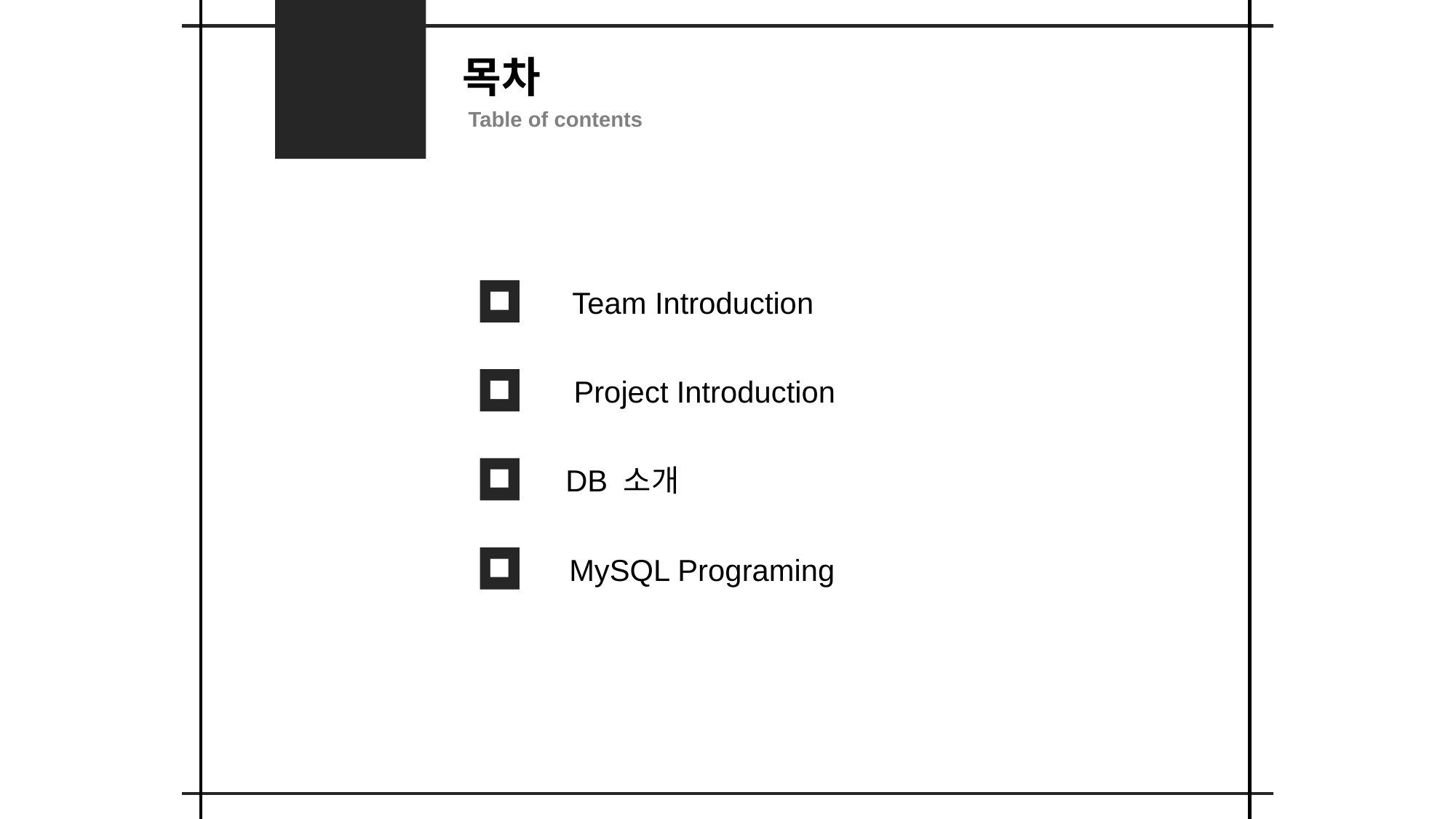

목차
Table of contents
Team Introduction

Project Introduction

DB 소개

MySQL Programing